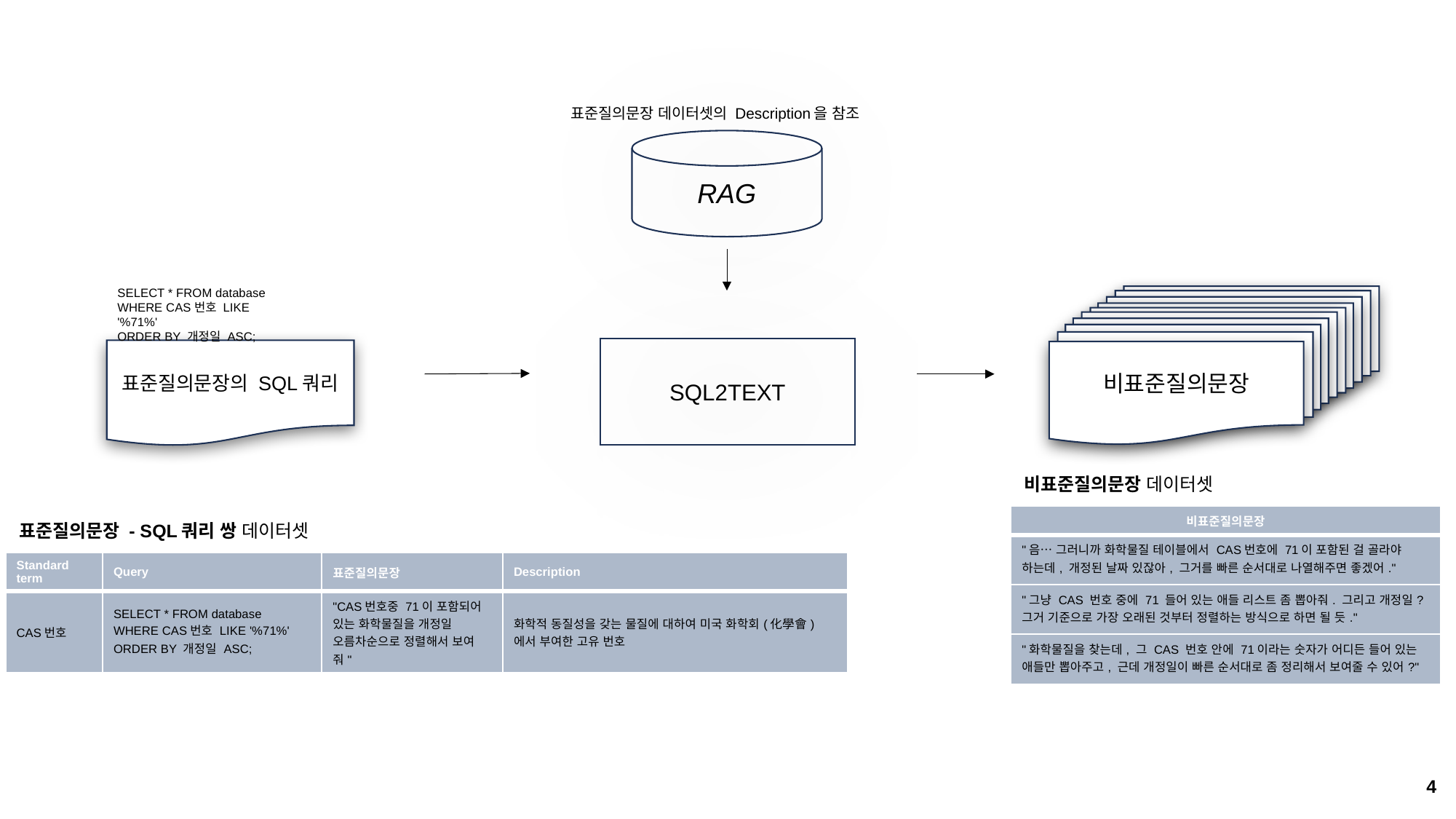

표준질의문장 데이터셋의 Description을 참조
RAG
SELECT * FROM database
WHERE CAS번호 LIKE '%71%'
ORDER BY 개정일 ASC;

SQL2TEXT
표준질의문장의 SQL쿼리
비표준질의문장
비표준질의문장 데이터셋
| 비표준질의문장 |
| --- |
| "음… 그러니까 화학물질 테이블에서 CAS번호에 71이 포함된 걸 골라야 하는데, 개정된 날짜 있잖아, 그거를 빠른 순서대로 나열해주면 좋겠어." |
| "그냥 CAS 번호 중에 71 들어 있는 애들 리스트 좀 뽑아줘. 그리고 개정일? 그거 기준으로 가장 오래된 것부터 정렬하는 방식으로 하면 될 듯." |
| "화학물질을 찾는데, 그 CAS 번호 안에 71이라는 숫자가 어디든 들어 있는 애들만 뽑아주고, 근데 개정일이 빠른 순서대로 좀 정리해서 보여줄 수 있어?" |
표준질의문장 - SQL쿼리 쌍 데이터셋
| Standard term | Query | 표준질의문장 | Description |
| --- | --- | --- | --- |
| CAS번호 | SELECT \* FROM database WHERE CAS번호 LIKE '%71%' ORDER BY 개정일 ASC; | "CAS번호중 71이 포함되어 있는 화학물질을 개정일 오름차순으로 정렬해서 보여줘" | 화학적 동질성을 갖는 물질에 대하여 미국 화학회(化學會)에서 부여한 고유 번호 |
4